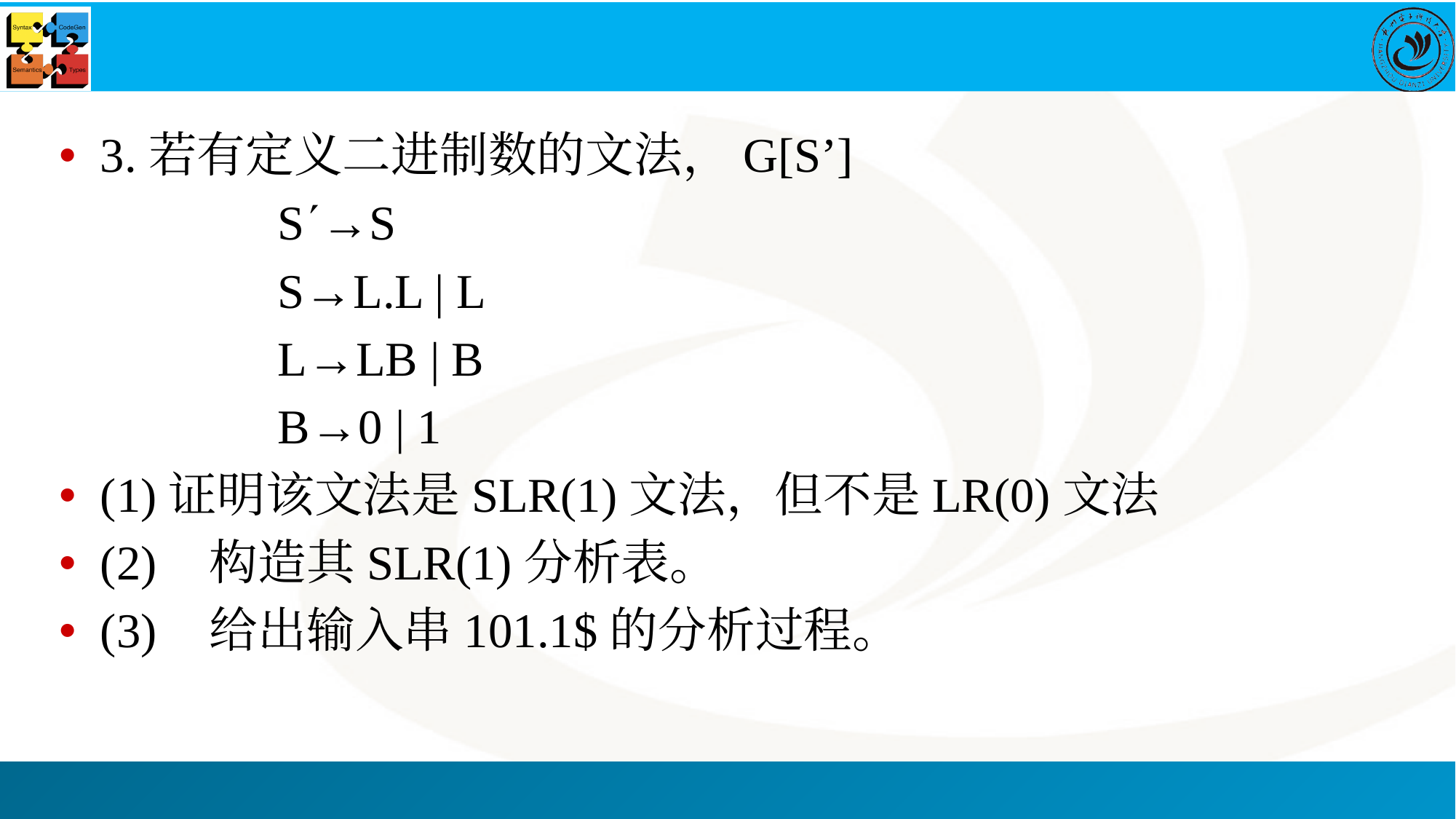

3.若有定义二进制数的文法，G[S’]
		S′→S
		S→L.L | L
		L→LB | B
		B→0 | 1
(1)证明该文法是SLR(1)文法，但不是LR(0)文法
(2)	构造其SLR(1)分析表。
(3)	给出输入串101.1$的分析过程。